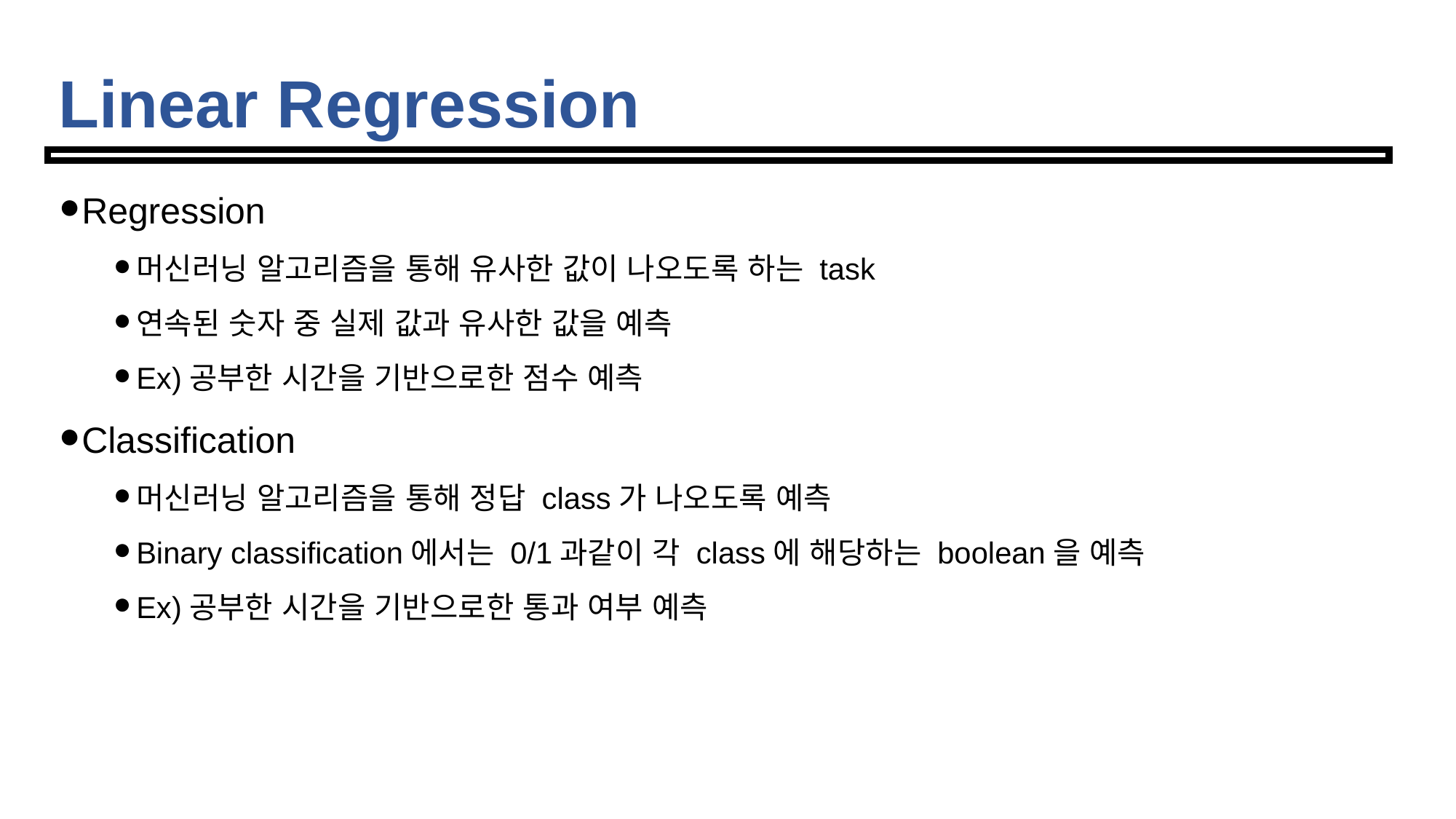

# Linear Regression

Regression
머신러닝 알고리즘을 통해 유사한 값이 나오도록 하는 task
연속된 숫자 중 실제 값과 유사한 값을 예측
Ex)공부한 시간을 기반으로한 점수 예측
Classification
머신러닝 알고리즘을 통해 정답 class가 나오도록 예측
Binary classification에서는 0/1과같이 각 class에 해당하는 boolean을 예측
Ex)공부한 시간을 기반으로한 통과 여부 예측